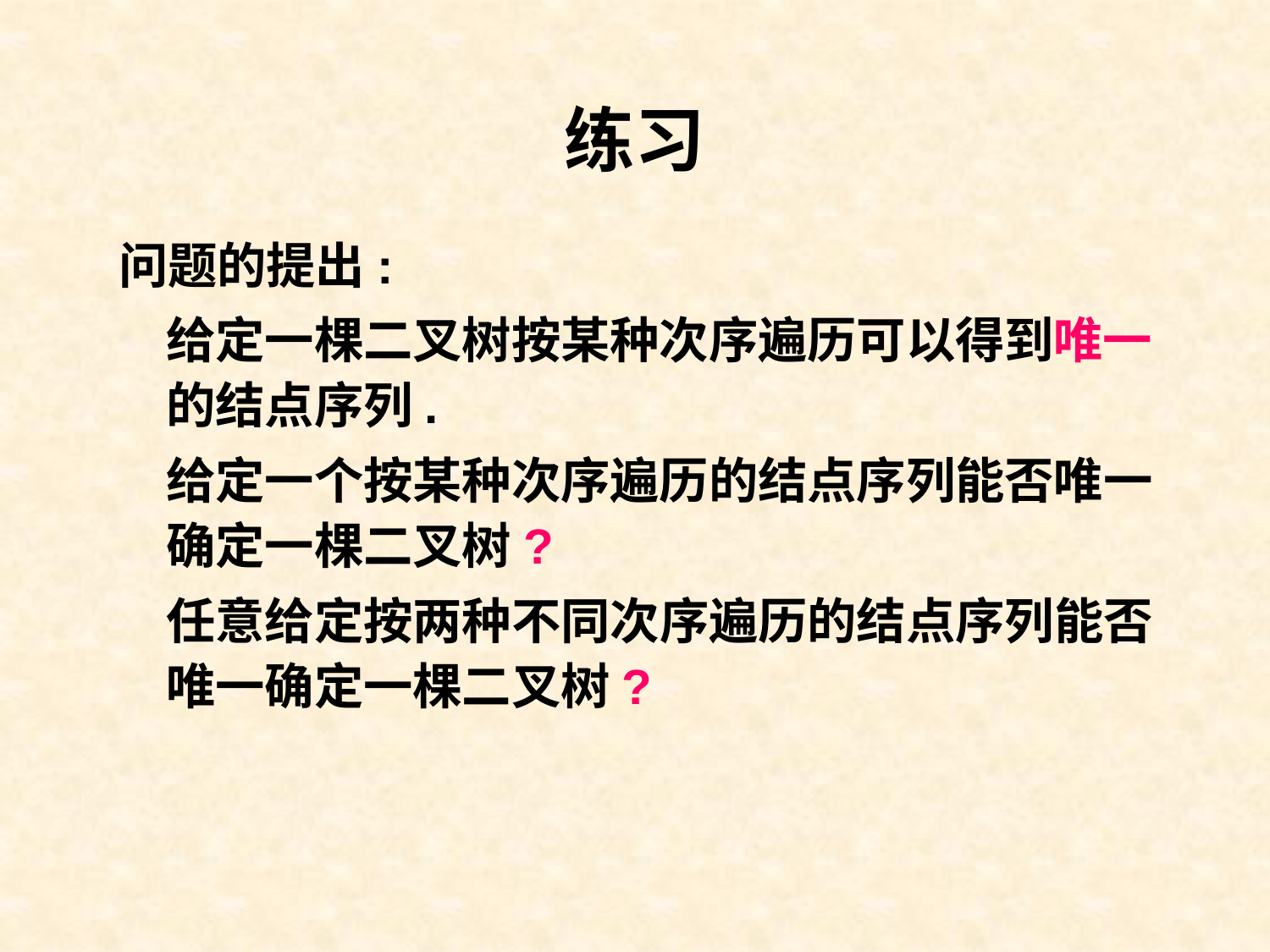

练习
问题的提出:
 	给定一棵二叉树按某种次序遍历可以得到唯一的结点序列.
 	给定一个按某种次序遍历的结点序列能否唯一确定一棵二叉树?
	任意给定按两种不同次序遍历的结点序列能否唯一确定一棵二叉树?